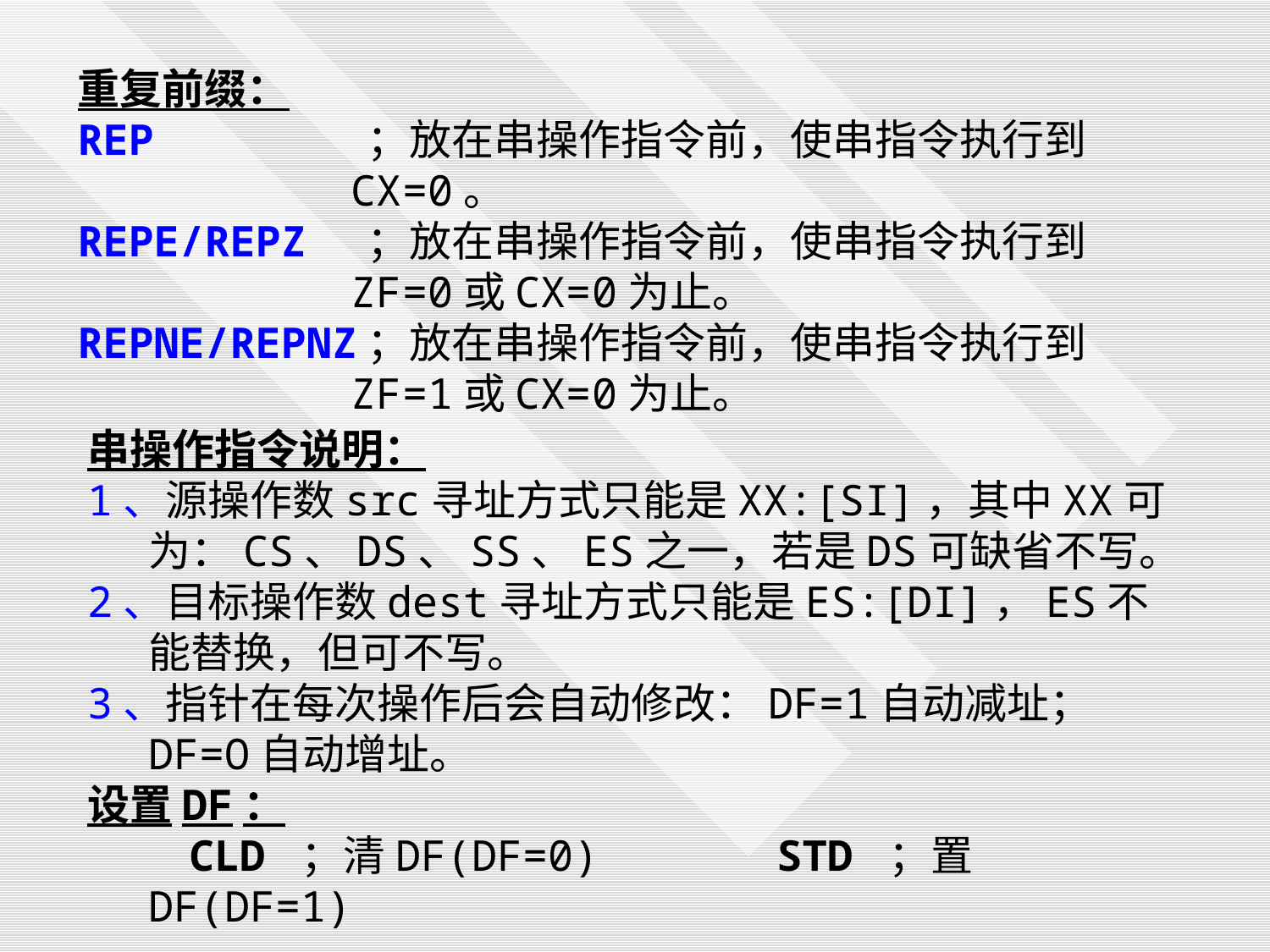

重复前缀：
REP        ；放在串操作指令前，使串指令执行到CX=0。
REPE/REPZ  ；放在串操作指令前，使串指令执行到ZF=0或CX=0为止。
REPNE/REPNZ；放在串操作指令前，使串指令执行到ZF=1或CX=0为止。
串操作指令说明：
1、源操作数src寻址方式只能是XX:[SI]，其中XX可为：CS、DS、SS、ES之一，若是DS可缺省不写。
2、目标操作数dest寻址方式只能是ES:[DI]，ES不能替换，但可不写。
3、指针在每次操作后会自动修改：DF=1自动减址；DF=O自动增址。
设置DF：
    CLD ；清DF(DF=0)       STD ；置DF(DF=1)